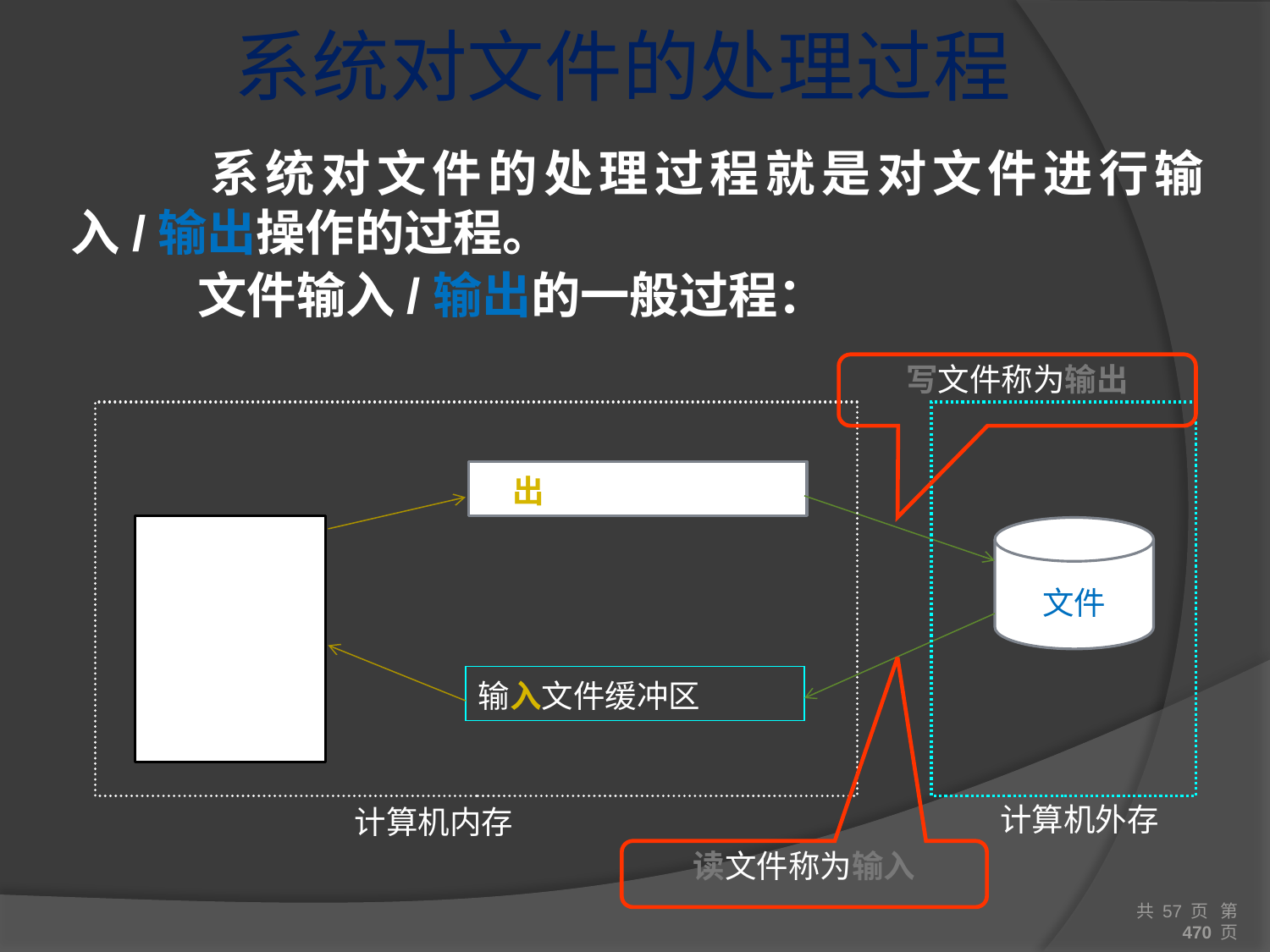

系统对文件的处理过程
		系统对文件的处理过程就是对文件进行输入/输出操作的过程。
		文件输入/输出的一般过程：
写文件称为输出

输出文件缓冲区

文件

程序
数据区

输入文件缓冲区
计算机外存
计算机内存
读文件称为输入
共 57 页   第 470 页